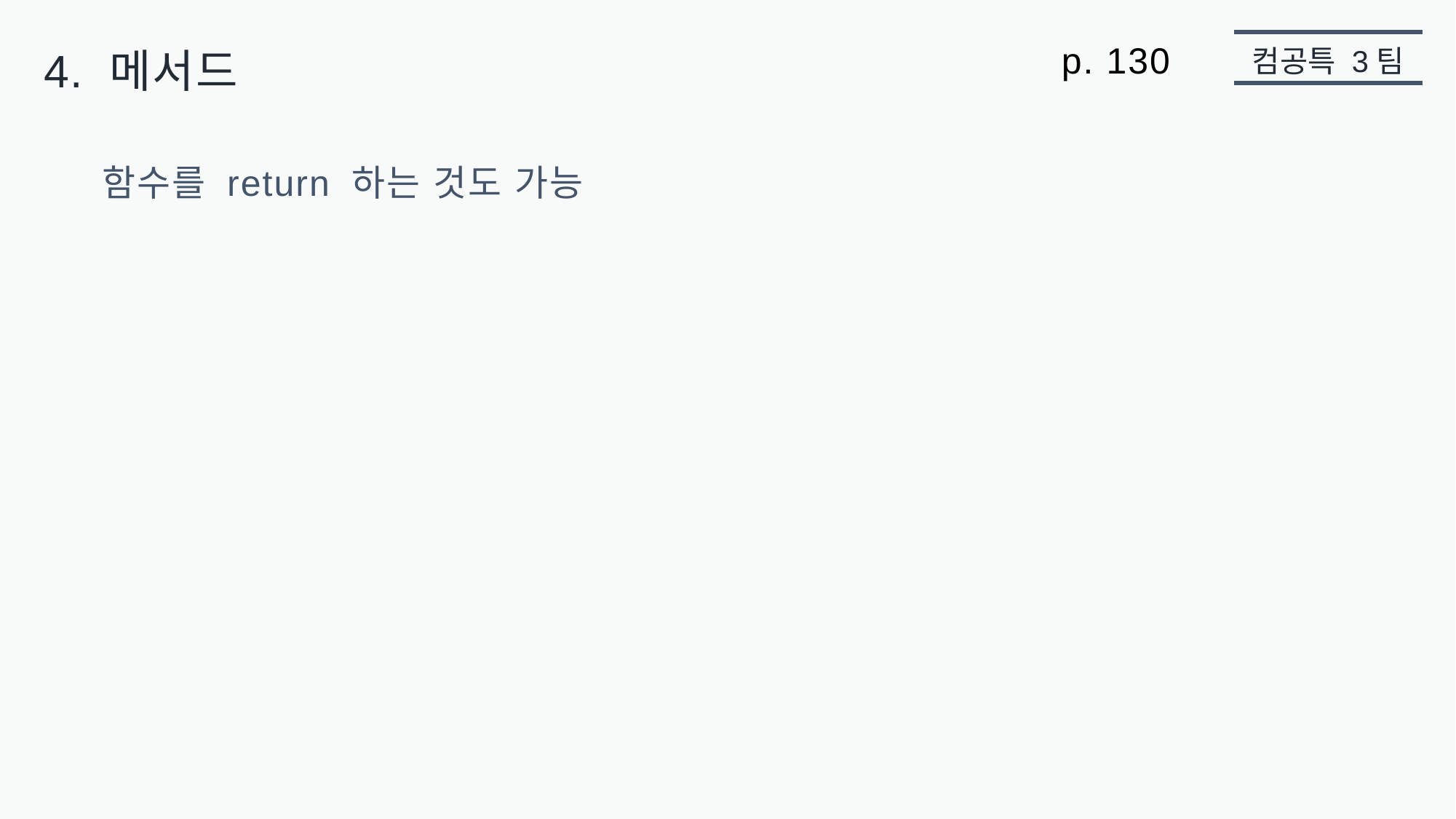

p. 130
4. 메서드
컴공특 3팀
함수를 return 하는 것도 가능